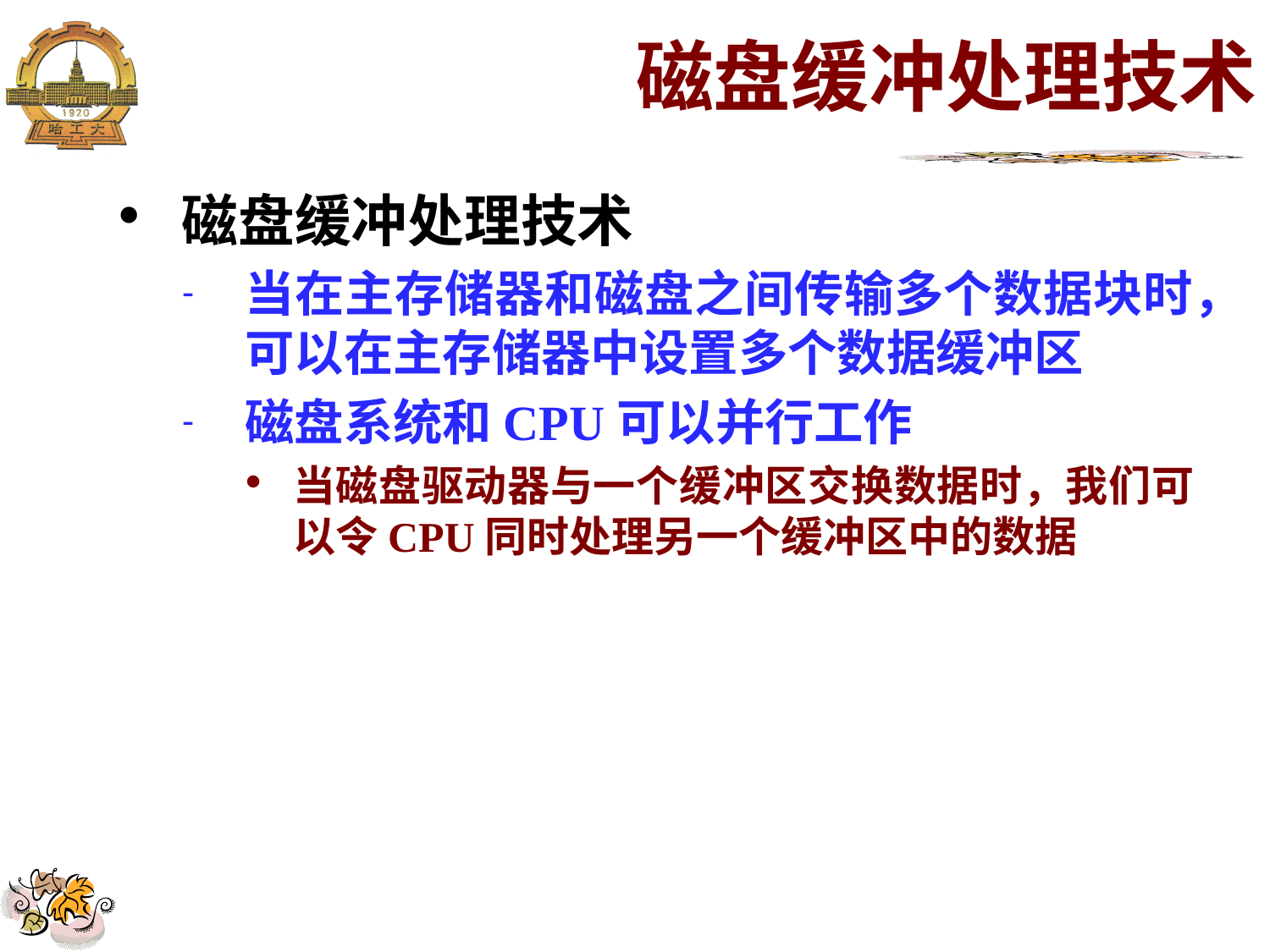

# 磁盘缓冲处理技术
磁盘缓冲处理技术
当在主存储器和磁盘之间传输多个数据块时，可以在主存储器中设置多个数据缓冲区
磁盘系统和CPU可以并行工作
当磁盘驱动器与一个缓冲区交换数据时，我们可以令CPU同时处理另一个缓冲区中的数据